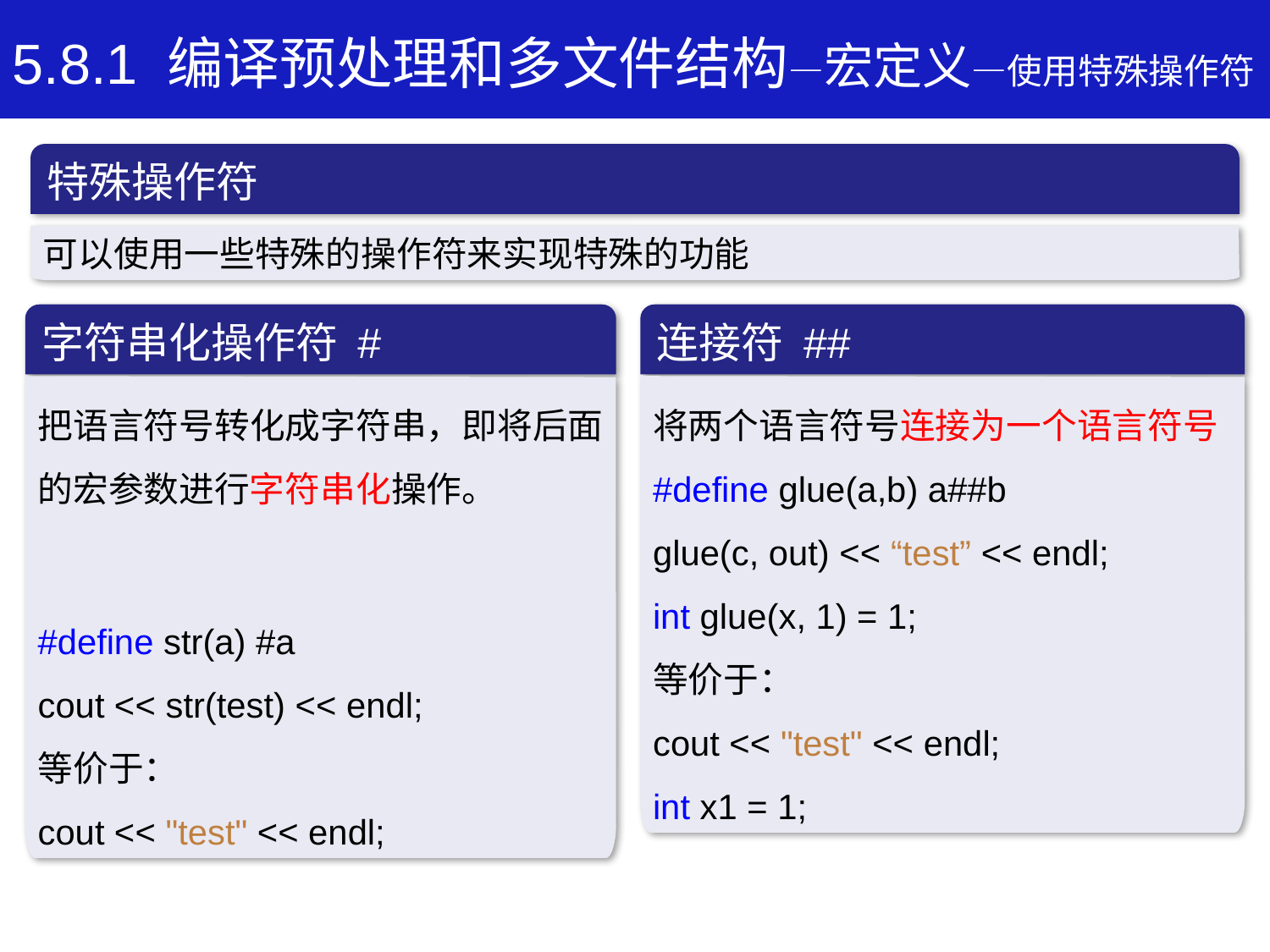

5.8.1 编译预处理和多文件结构—宏定义—使用特殊操作符
特殊操作符
可以使用一些特殊的操作符来实现特殊的功能
字符串化操作符 #
把语言符号转化成字符串，即将后面
的宏参数进行字符串化操作。
#define str(a) #a
cout << str(test) << endl;
等价于：
cout << "test" << endl;
连接符 ##
将两个语言符号连接为一个语言符号
#define glue(a,b) a##b
glue(c, out) << “test” << endl;
int glue(x, 1) = 1;
等价于：
cout << "test" << endl;
int x1 = 1;
72